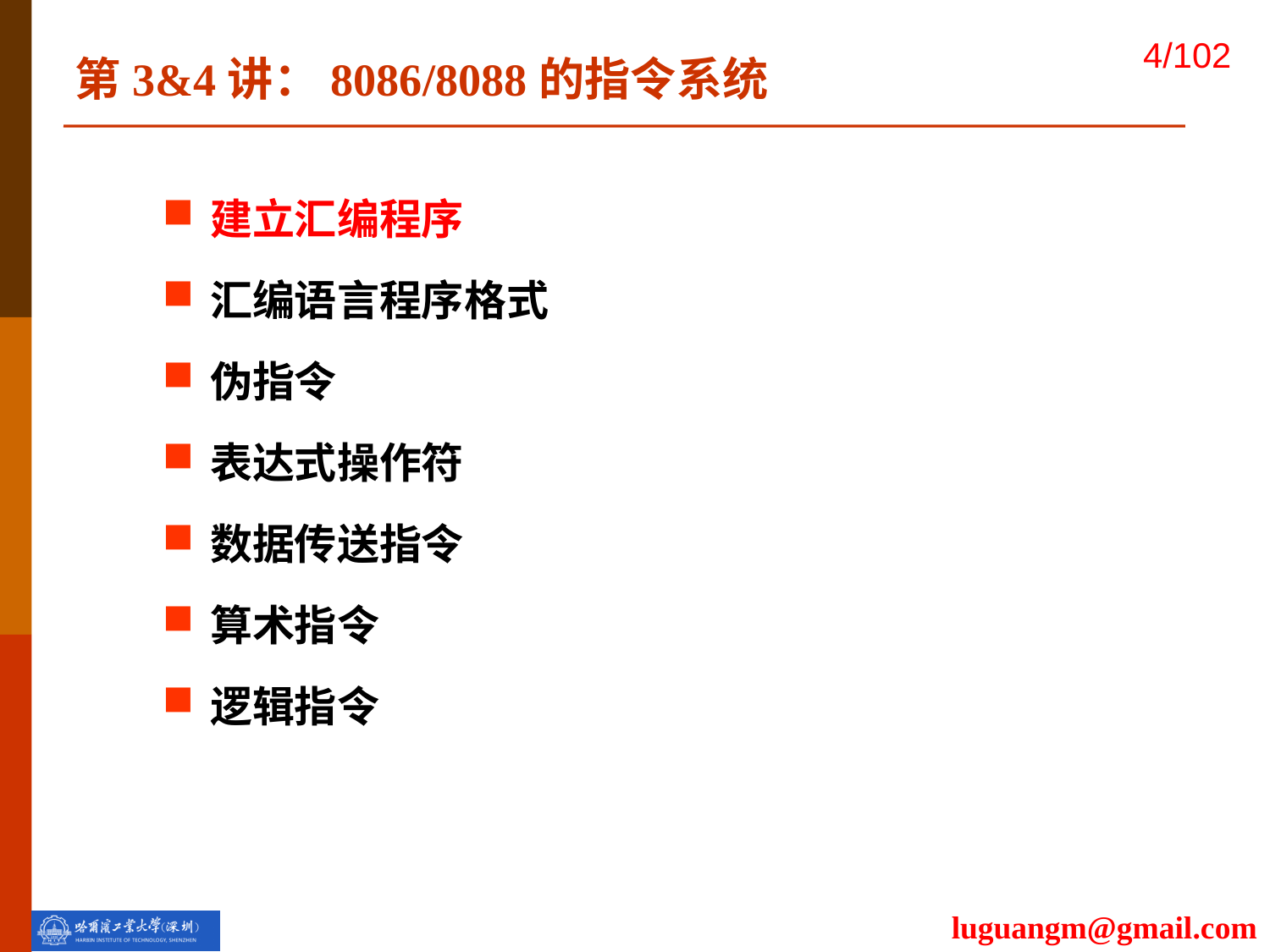

第3&4讲：8086/8088的指令系统
建立汇编程序
汇编语言程序格式
伪指令
表达式操作符
数据传送指令
算术指令
逻辑指令